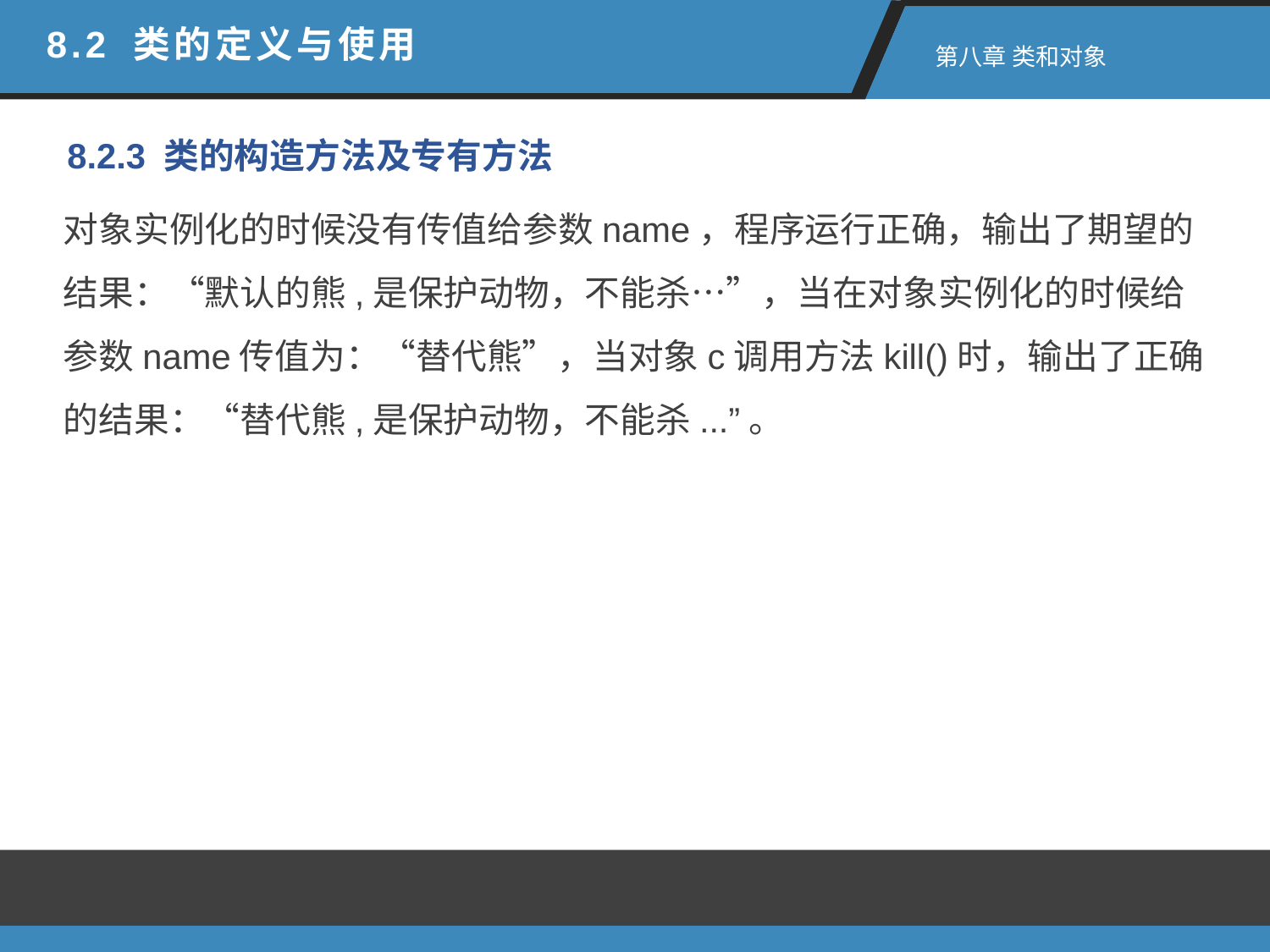

8.2 类的定义与使用
  第八章 类和对象
8.2.3 类的构造方法及专有方法
对象实例化的时候没有传值给参数name，程序运行正确，输出了期望的结果：“默认的熊,是保护动物，不能杀…”，当在对象实例化的时候给参数name传值为：“替代熊”，当对象c调用方法kill()时，输出了正确的结果：“替代熊,是保护动物，不能杀...”。